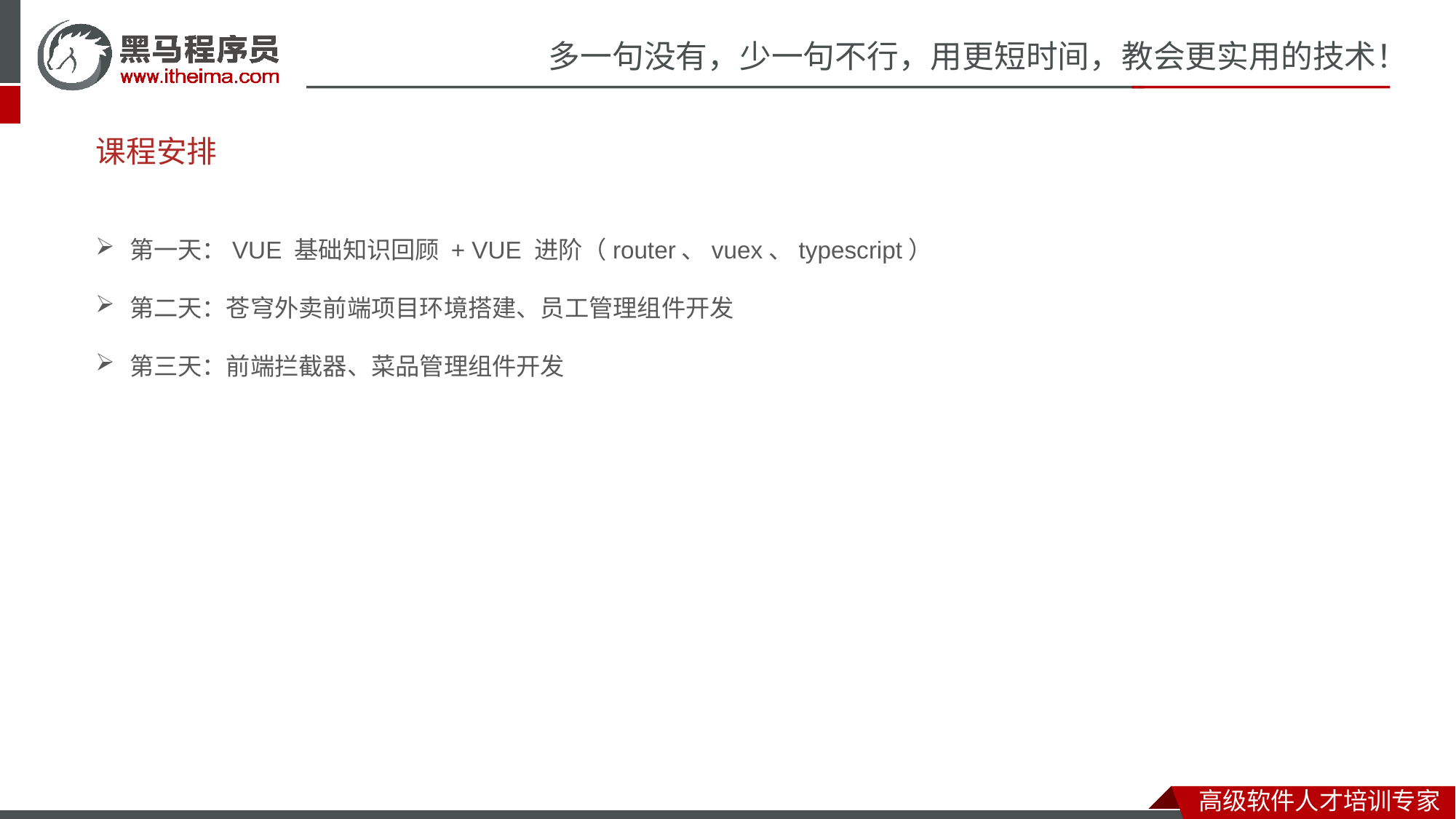

# 课程安排
第一天：VUE 基础知识回顾 + VUE 进阶（router、vuex、typescript）
第二天：苍穹外卖前端项目环境搭建、员工管理组件开发
第三天：前端拦截器、菜品管理组件开发